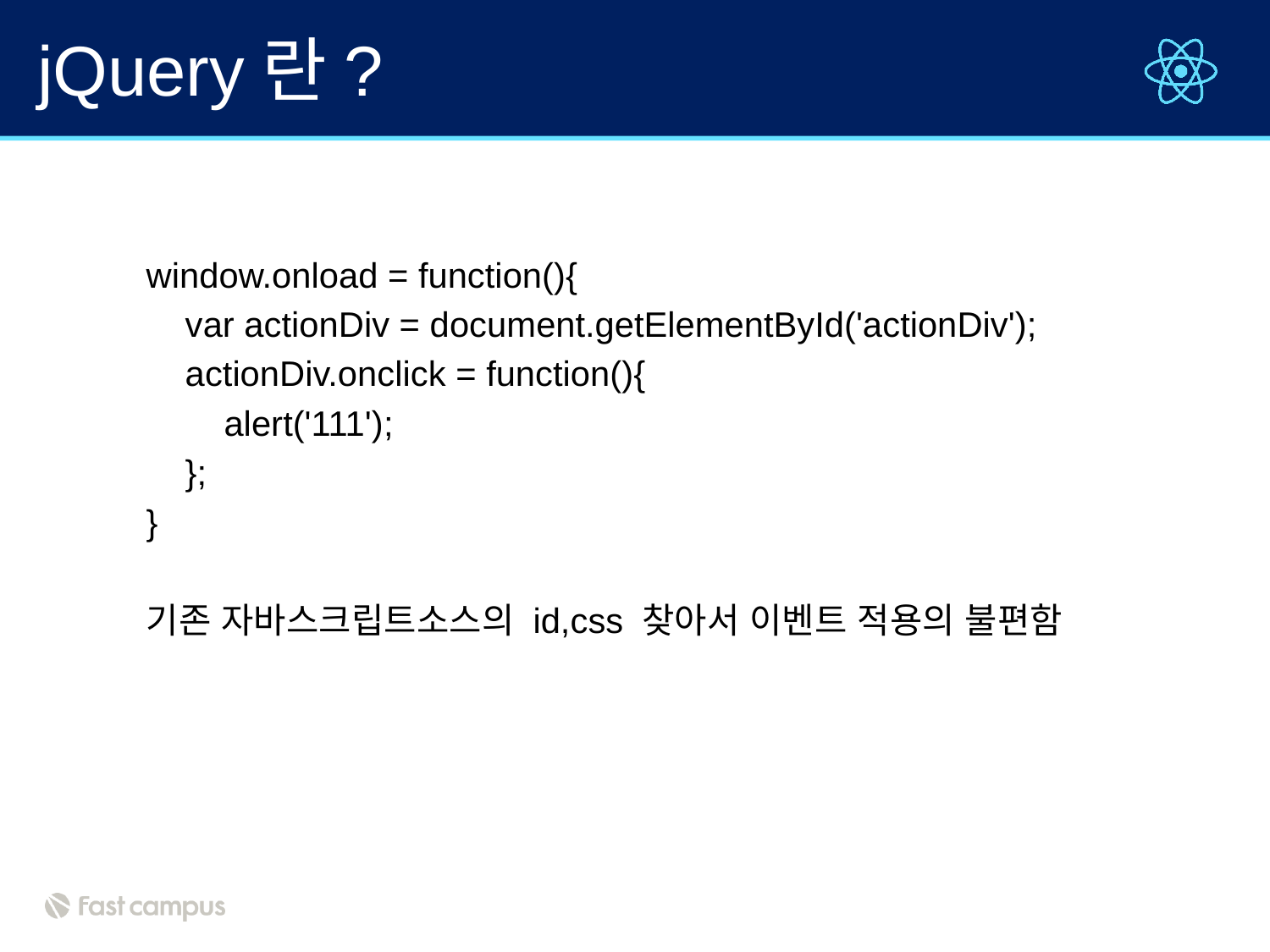

# jQuery란?
window.onload = function(){
    var actionDiv = document.getElementById('actionDiv');
    actionDiv.onclick = function(){
        alert('111');
    };
}

기존 자바스크립트소스의 id,css 찾아서 이벤트 적용의 불편함